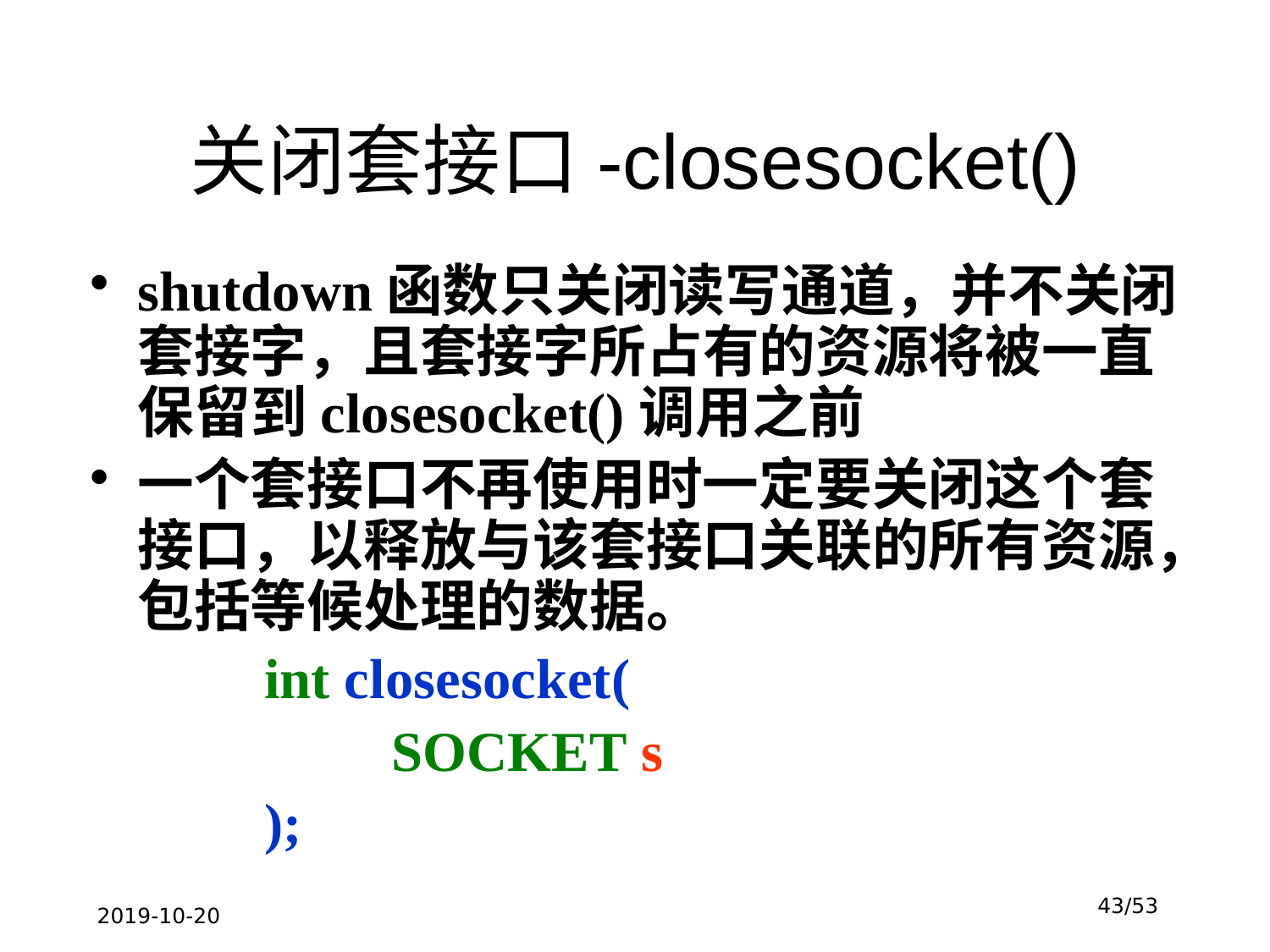

关闭套接口-closesocket()
shutdown函数只关闭读写通道，并不关闭套接字，且套接字所占有的资源将被一直保留到closesocket()调用之前
一个套接口不再使用时一定要关闭这个套接口，以释放与该套接口关联的所有资源，包括等候处理的数据。
		int closesocket(
			SOCKET s
		);
43/53
2019-10-20